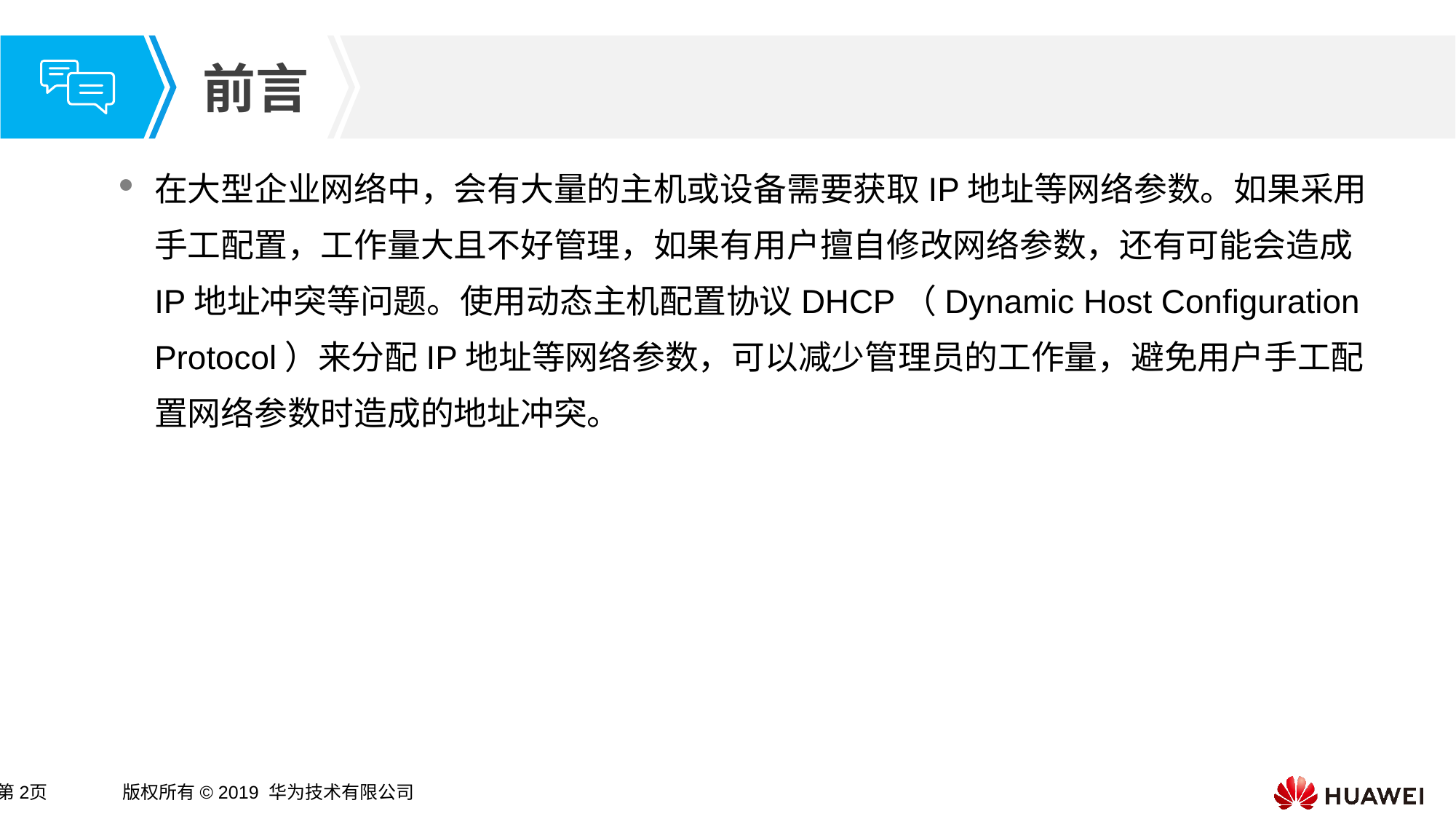

在大型企业网络中，会有大量的主机或设备需要获取IP地址等网络参数。如果采用手工配置，工作量大且不好管理，如果有用户擅自修改网络参数，还有可能会造成IP地址冲突等问题。使用动态主机配置协议DHCP（Dynamic Host Configuration Protocol）来分配IP地址等网络参数，可以减少管理员的工作量，避免用户手工配置网络参数时造成的地址冲突。